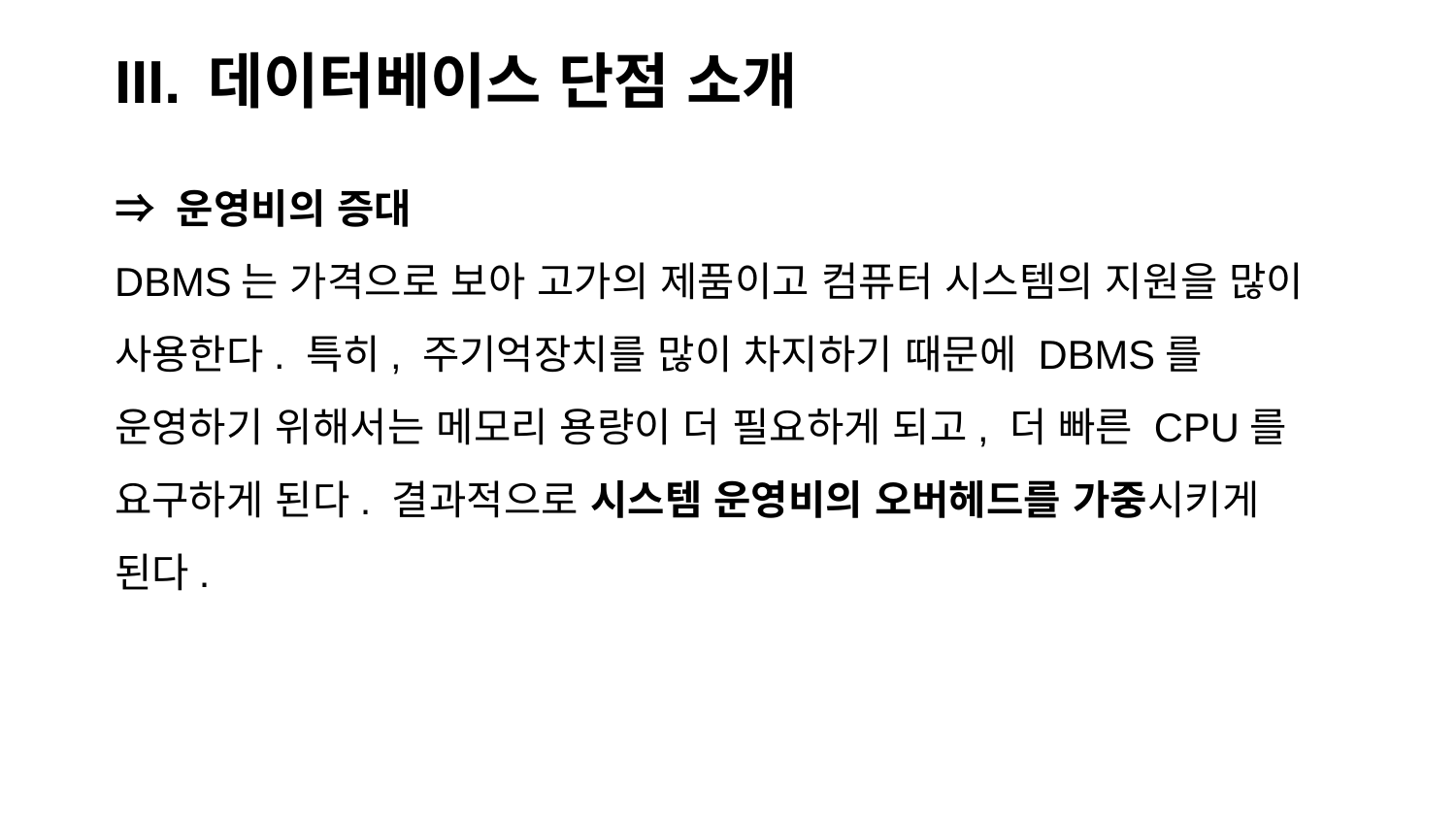

# III. 데이터베이스 단점 소개
⇒ 운영비의 증대
DBMS는 가격으로 보아 고가의 제품이고 컴퓨터 시스템의 지원을 많이 사용한다. 특히, 주기억장치를 많이 차지하기 때문에 DBMS를 운영하기 위해서는 메모리 용량이 더 필요하게 되고, 더 빠른 CPU를 요구하게 된다. 결과적으로 시스템 운영비의 오버헤드를 가중시키게 된다.